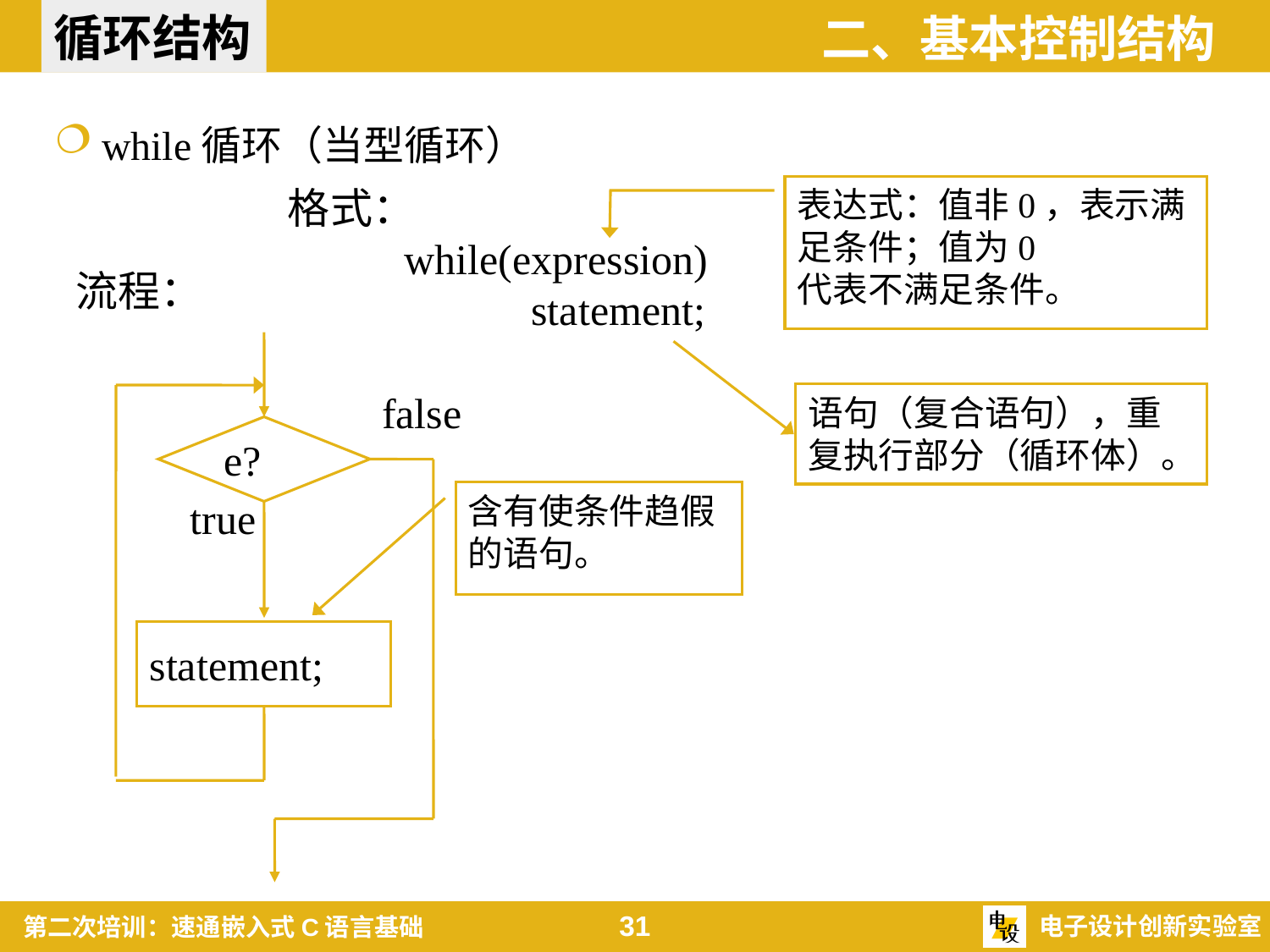

循环结构
二、基本控制结构
while循环（当型循环）
格式：
           while(expression)
                       statement;
表达式：值非0，表示满足条件；值为0
代表不满足条件。
流程：

false
语句（复合语句），重复执行部分（循环体）。

e?

含有使条件趋假的语句。
true

statement;

31